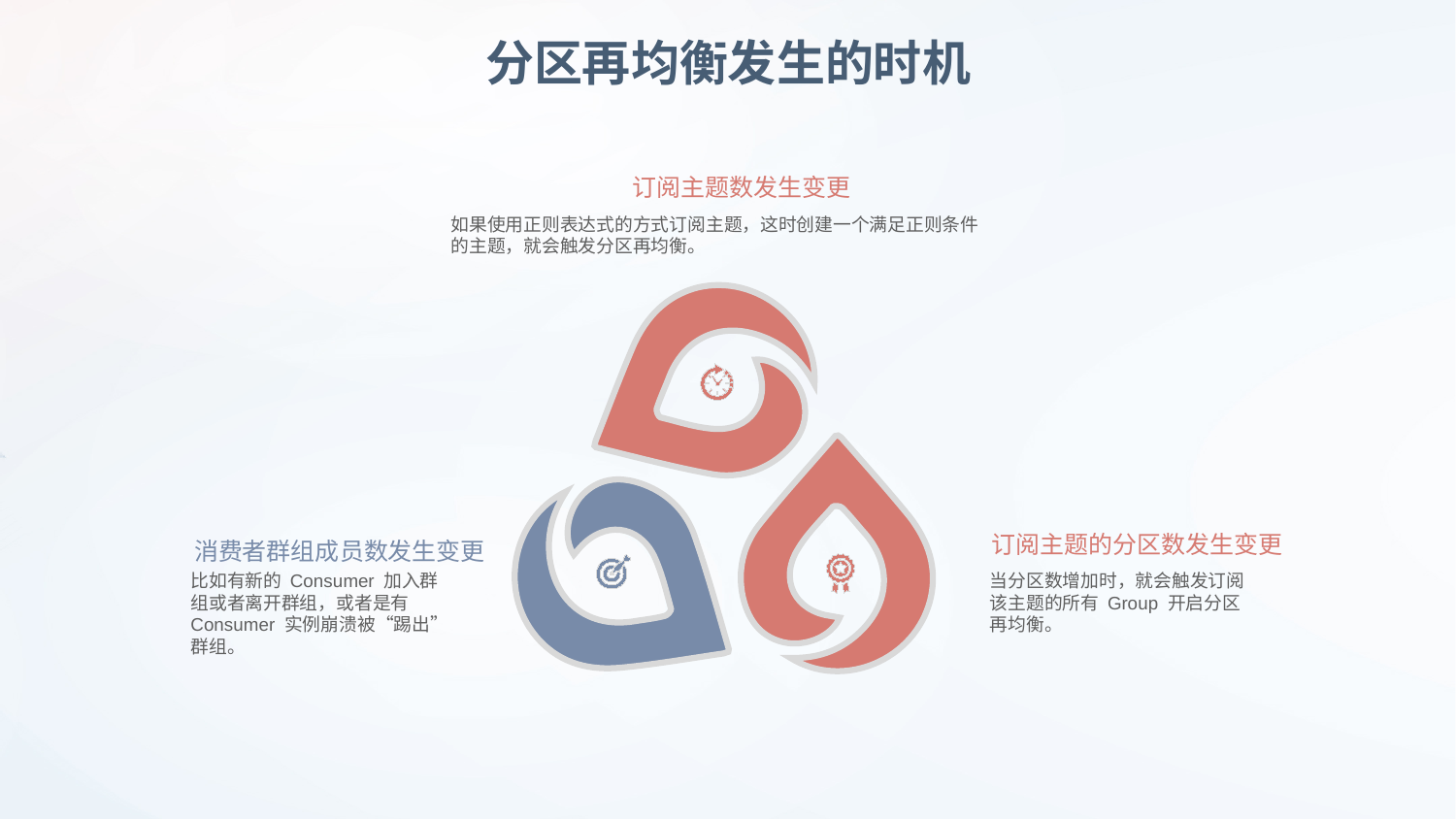

分区再均衡发生的时机
订阅主题数发生变更
如果使用正则表达式的方式订阅主题，这时创建一个满足正则条件的主题，就会触发分区再均衡。

订阅主题的分区数发生变更
消费者群组成员数发生变更
比如有新的 Consumer 加入群组或者离开群组，或者是有 Consumer 实例崩溃被“踢出”群组。
当分区数增加时，就会触发订阅该主题的所有 Group 开启分区再均衡。